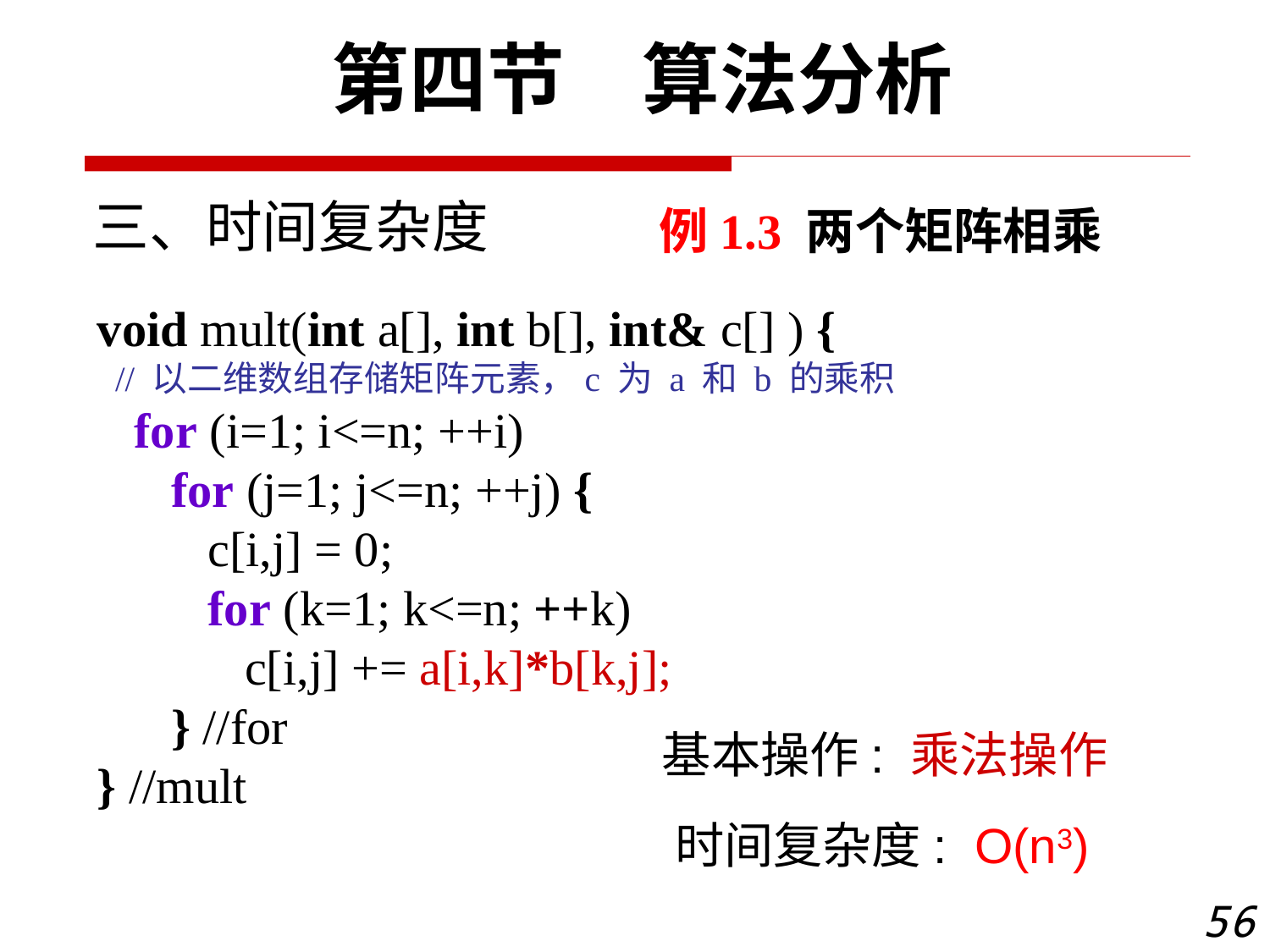

第四节　算法分析
三、时间复杂度
例1.3 两个矩阵相乘
void mult(int a[], int b[], int& c[] ) {
  // 以二维数组存储矩阵元素，c 为 a 和 b 的乘积
   for (i=1; i<=n; ++i)
      for (j=1; j<=n; ++j) {
         c[i,j] = 0;
         for (k=1; k<=n; ++k)
            c[i,j] += a[i,k]*b[k,j];
      } //for
} //mult
基本操作: 乘法操作
时间复杂度:  O(n3)
56